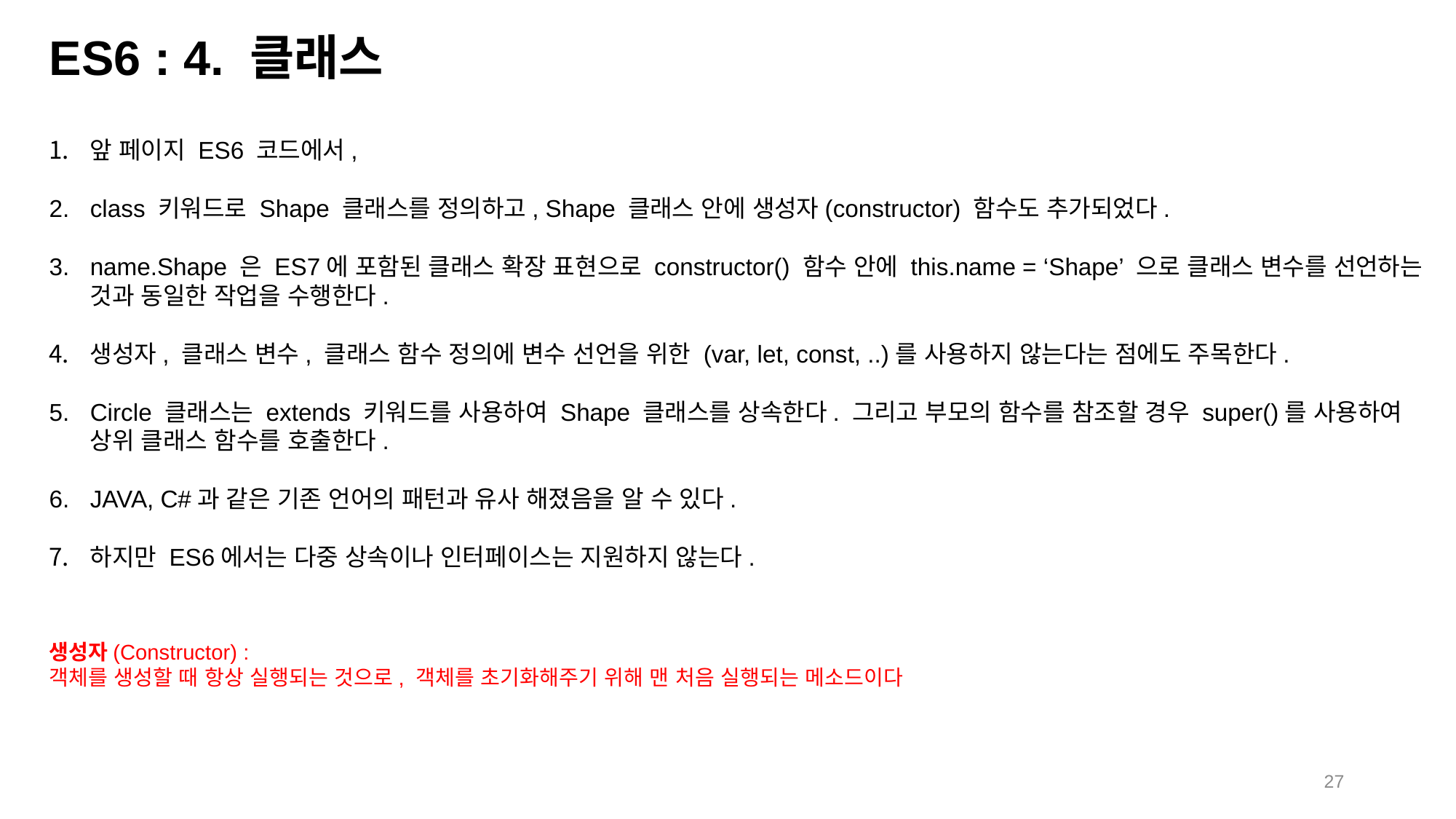

# ES6 : 4. 클래스
앞 페이지 ES6 코드에서,

class 키워드로 Shape 클래스를 정의하고, Shape 클래스 안에 생성자(constructor) 함수도 추가되었다.

name.Shape 은 ES7에 포함된 클래스 확장 표현으로 constructor() 함수 안에 this.name = ‘Shape’ 으로 클래스 변수를 선언하는 것과 동일한 작업을 수행한다.

생성자, 클래스 변수, 클래스 함수 정의에 변수 선언을 위한 (var, let, const, ..)를 사용하지 않는다는 점에도 주목한다.

Circle 클래스는 extends 키워드를 사용하여 Shape 클래스를 상속한다. 그리고 부모의 함수를 참조할 경우 super()를 사용하여 상위 클래스 함수를 호출한다.

JAVA, C#과 같은 기존 언어의 패턴과 유사 해졌음을 알 수 있다.

하지만 ES6에서는 다중 상속이나 인터페이스는 지원하지 않는다.
생성자(Constructor) :
객체를 생성할 때 항상 실행되는 것으로, 객체를 초기화해주기 위해 맨 처음 실행되는 메소드이다
27